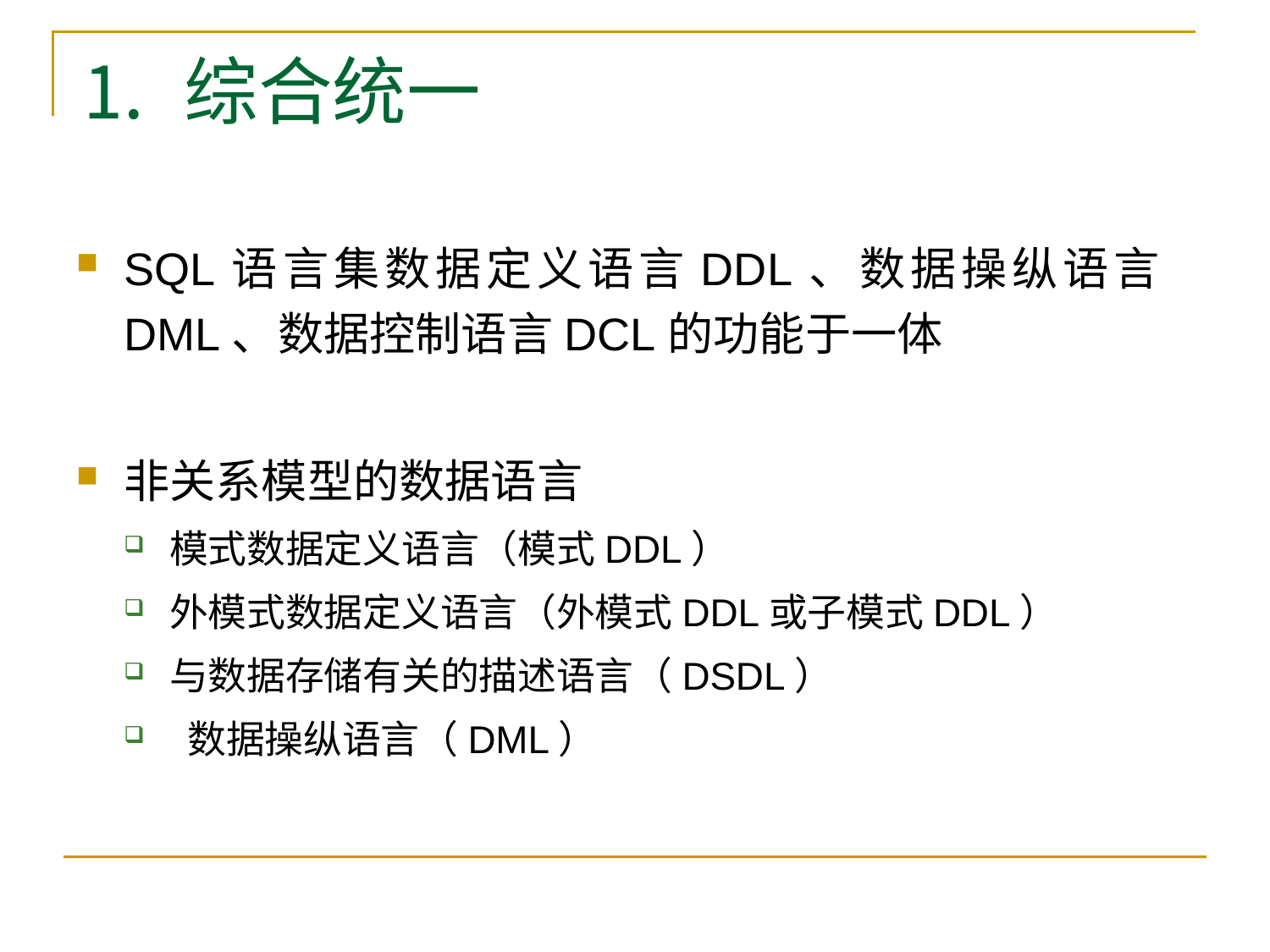

# ⒈ 综合统一
SQL语言集数据定义语言DDL、数据操纵语言DML、数据控制语言DCL的功能于一体

非关系模型的数据语言
模式数据定义语言（模式DDL）
外模式数据定义语言（外模式DDL或子模式DDL）
与数据存储有关的描述语言（DSDL）
 数据操纵语言（DML）